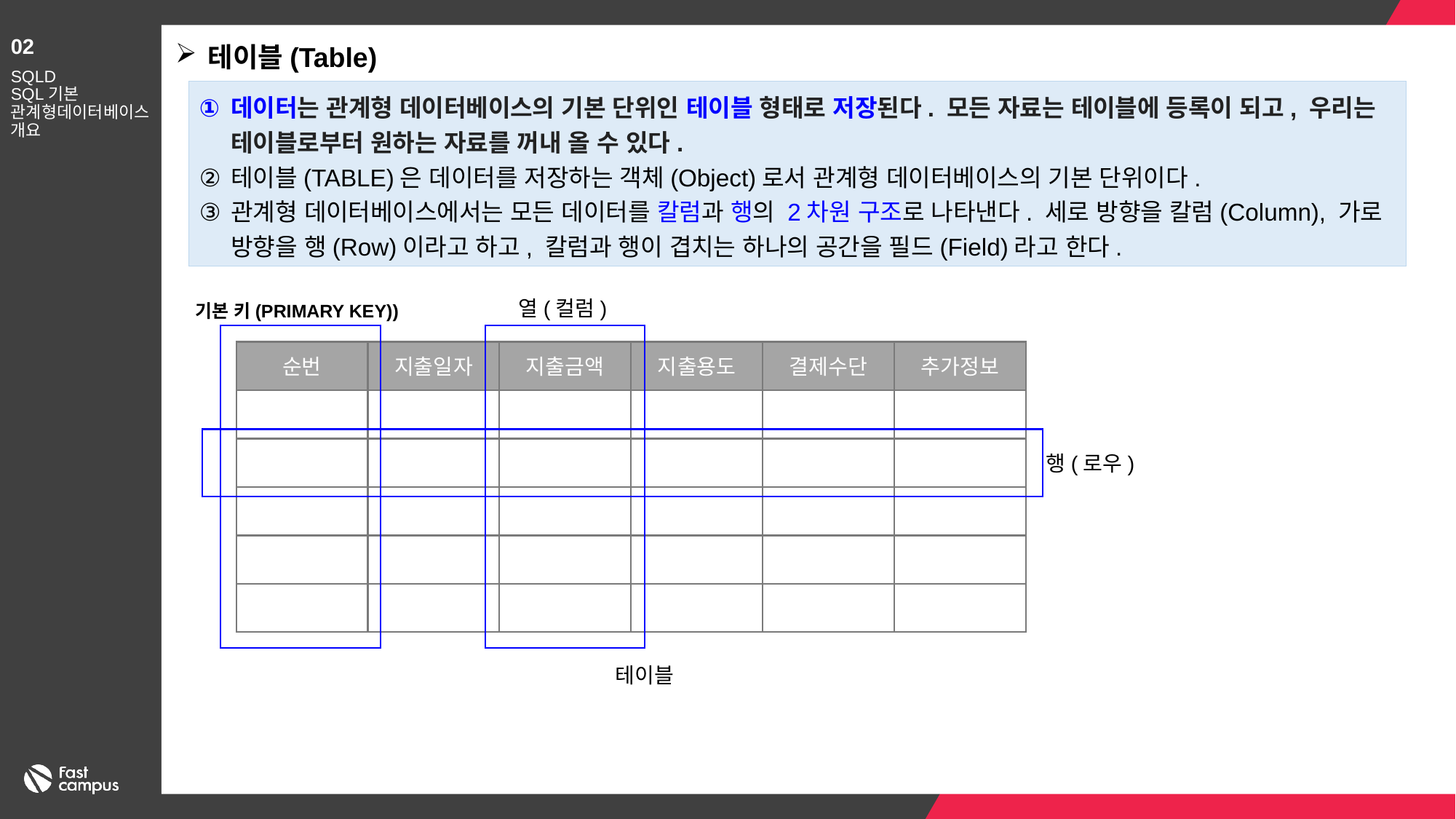

02
테이블(Table)
SQLD
SQL기본
관계형데이터베이스개요
데이터는 관계형 데이터베이스의 기본 단위인 테이블 형태로 저장된다. 모든 자료는 테이블에 등록이 되고, 우리는 테이블로부터 원하는 자료를 꺼내 올 수 있다.
테이블(TABLE)은 데이터를 저장하는 객체(Object)로서 관계형 데이터베이스의 기본 단위이다.
관계형 데이터베이스에서는 모든 데이터를 칼럼과 행의 2차원 구조로 나타낸다. 세로 방향을 칼럼(Column), 가로 방향을 행(Row)이라고 하고, 칼럼과 행이 겹치는 하나의 공간을 필드(Field)라고 한다.
열(컬럼)
기본 키(PRIMARY KEY))

결제수단
추가정보
지출용도
순번
지출일자
지출금액

행(로우)

테이블